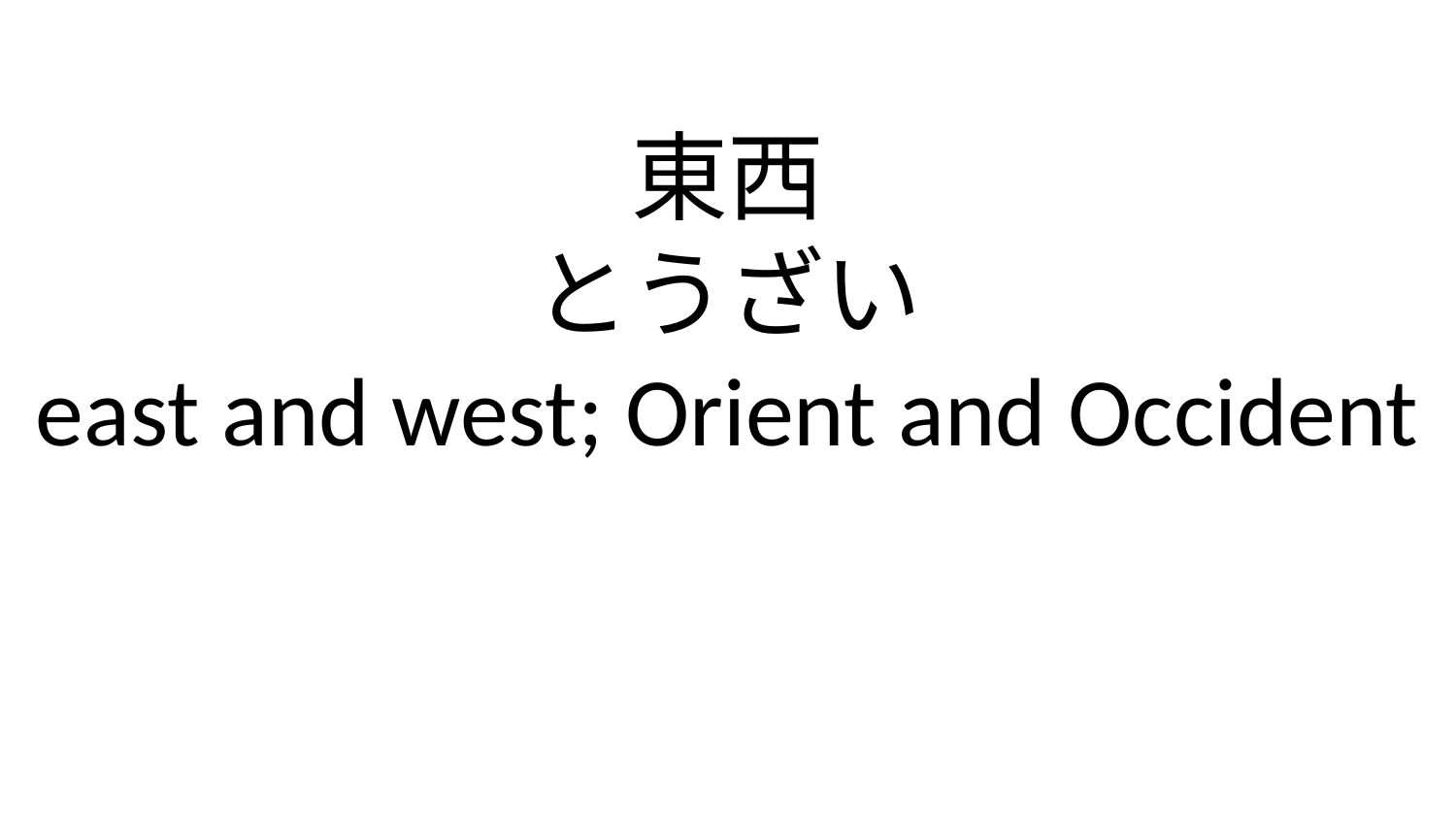

東西
とうざい
east and west; Orient and Occident